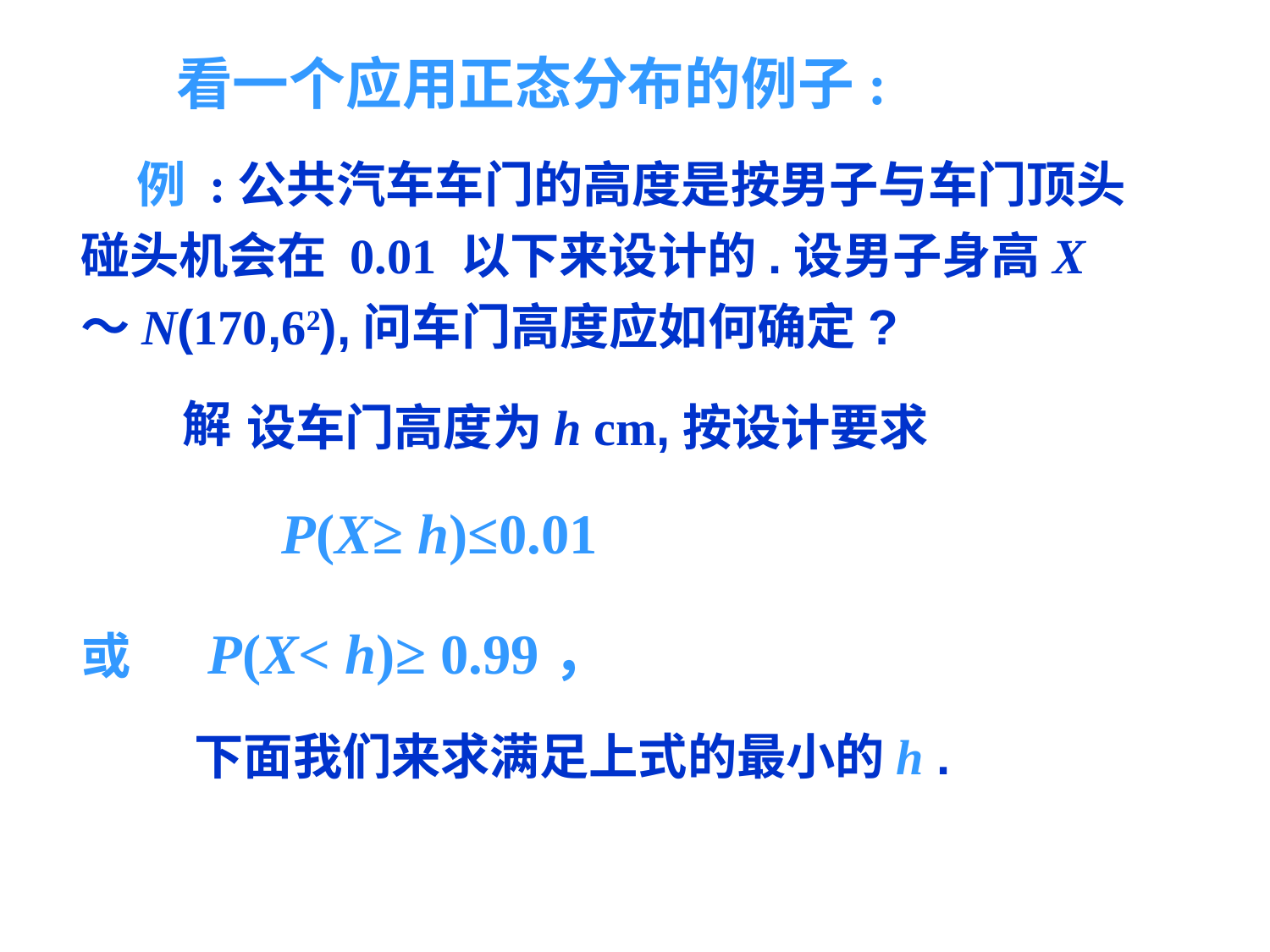

看一个应用正态分布的例子:
    例 :公共汽车车门的高度是按男子与车门顶头碰头机会在 0.01 以下来设计的.设男子身高X～N(170,62),问车门高度应如何确定?
解
设车门高度为h cm,按设计要求
P(X≥ h)≤0.01
或     P(X< h)≥ 0.99，
下面我们来求满足上式的最小的h .